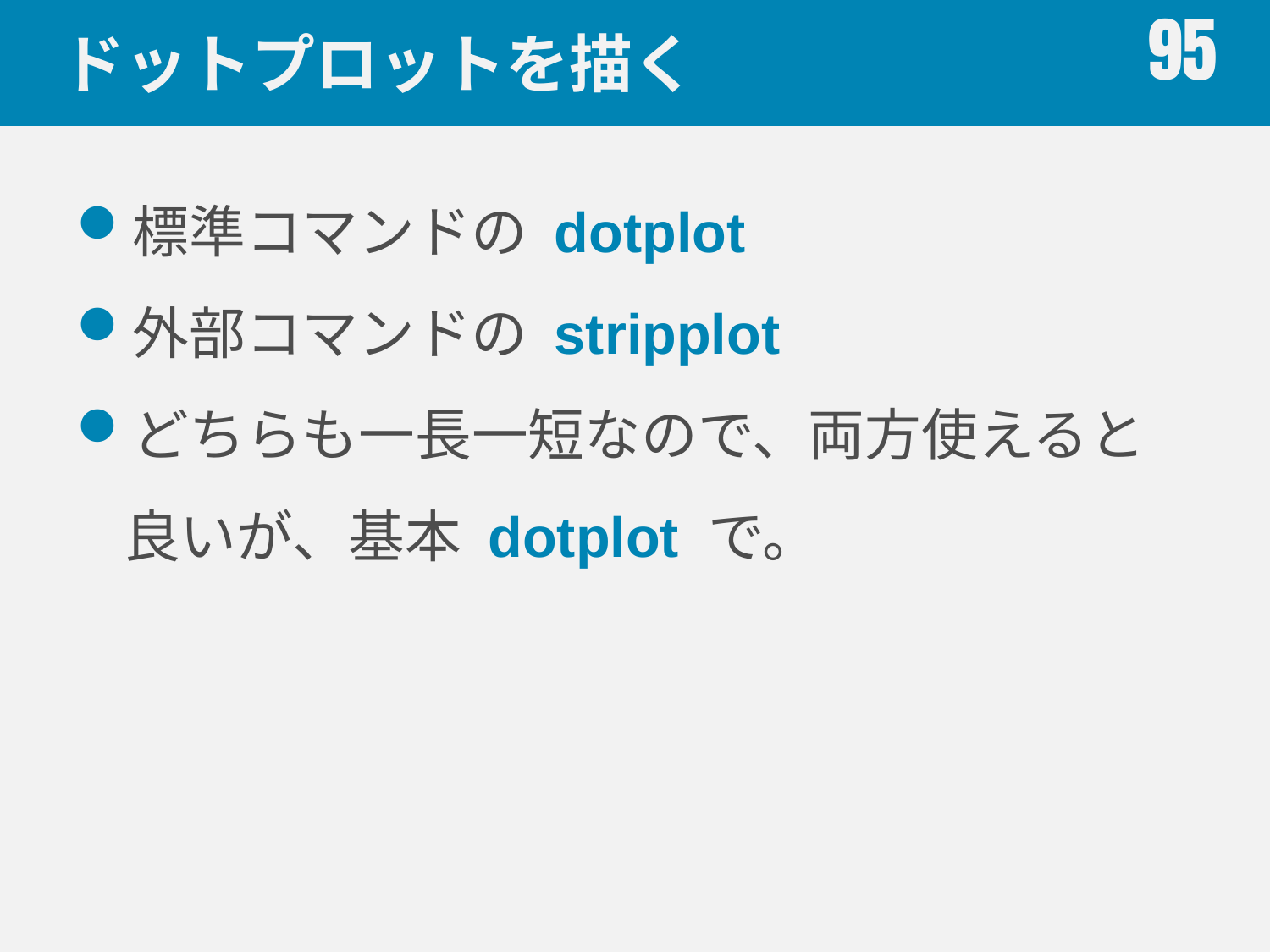

# ドットプロットを描く
 95
標準コマンドの dotplot
外部コマンドの stripplot
どちらも一長一短なので、両方使えると良いが、基本 dotplot で。